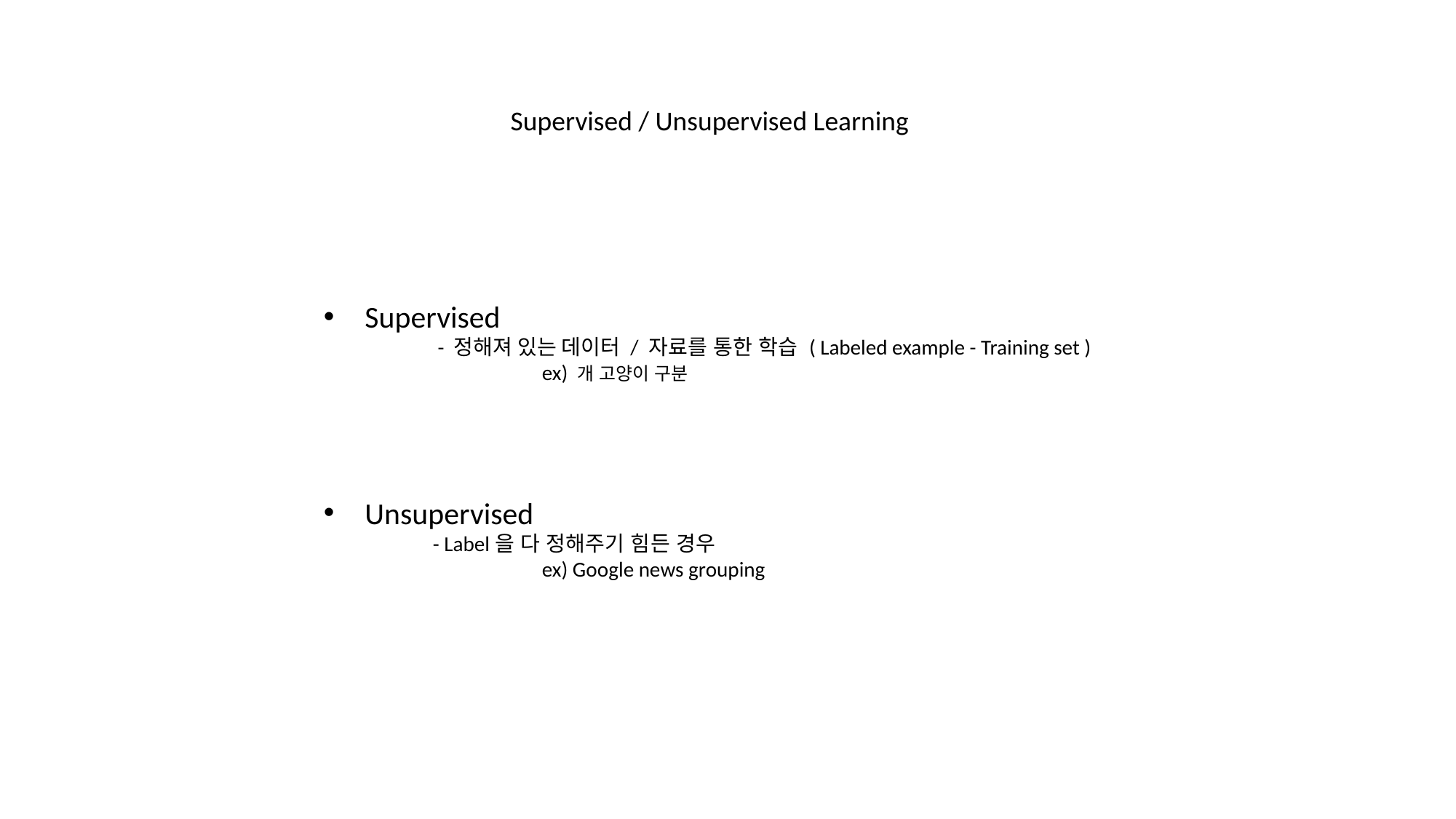

Supervised / Unsupervised Learning
Supervised
	 - 정해져 있는 데이터 / 자료를 통한 학습 ( Labeled example - Training set )
		ex) 개 고양이 구분

Unsupervised
	- Label을 다 정해주기 힘든 경우
		ex) Google news grouping